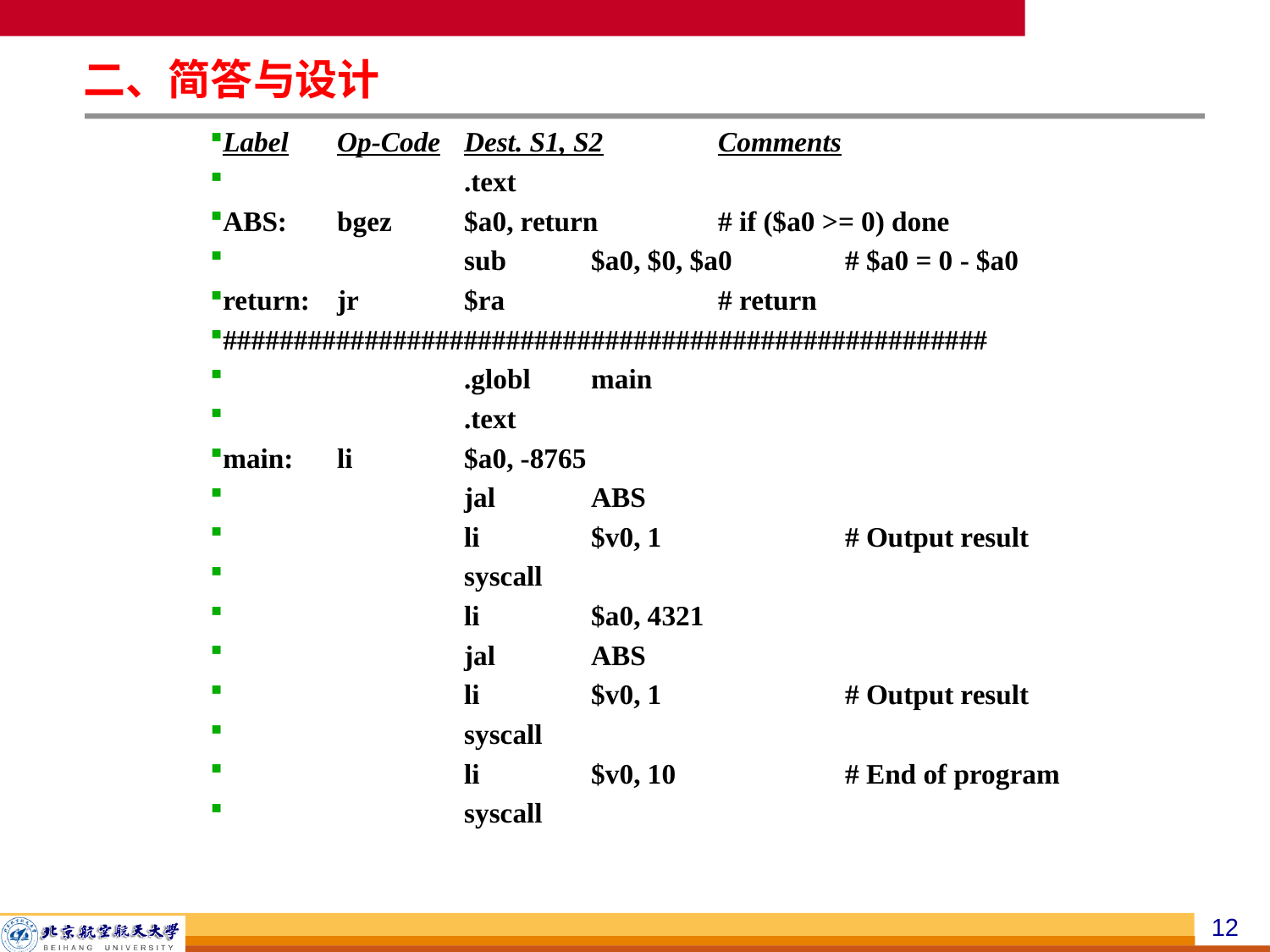

二、简答与设计
Label	Op-Code	Dest. S1, S2	Comments
		.text
ABS:	bgez	$a0, return	# if ($a0 >= 0) done
		sub	$a0, $0, $a0	# $a0 = 0 - $a0
return:	jr	$ra		# return
######################################################
		.globl	main
		.text
main:	li	$a0, -8765
		jal	ABS
		li	$v0, 1		# Output result
		syscall
		li	$a0, 4321
		jal	ABS
		li	$v0, 1		# Output result
		syscall
		li	$v0, 10		# End of program
		syscall